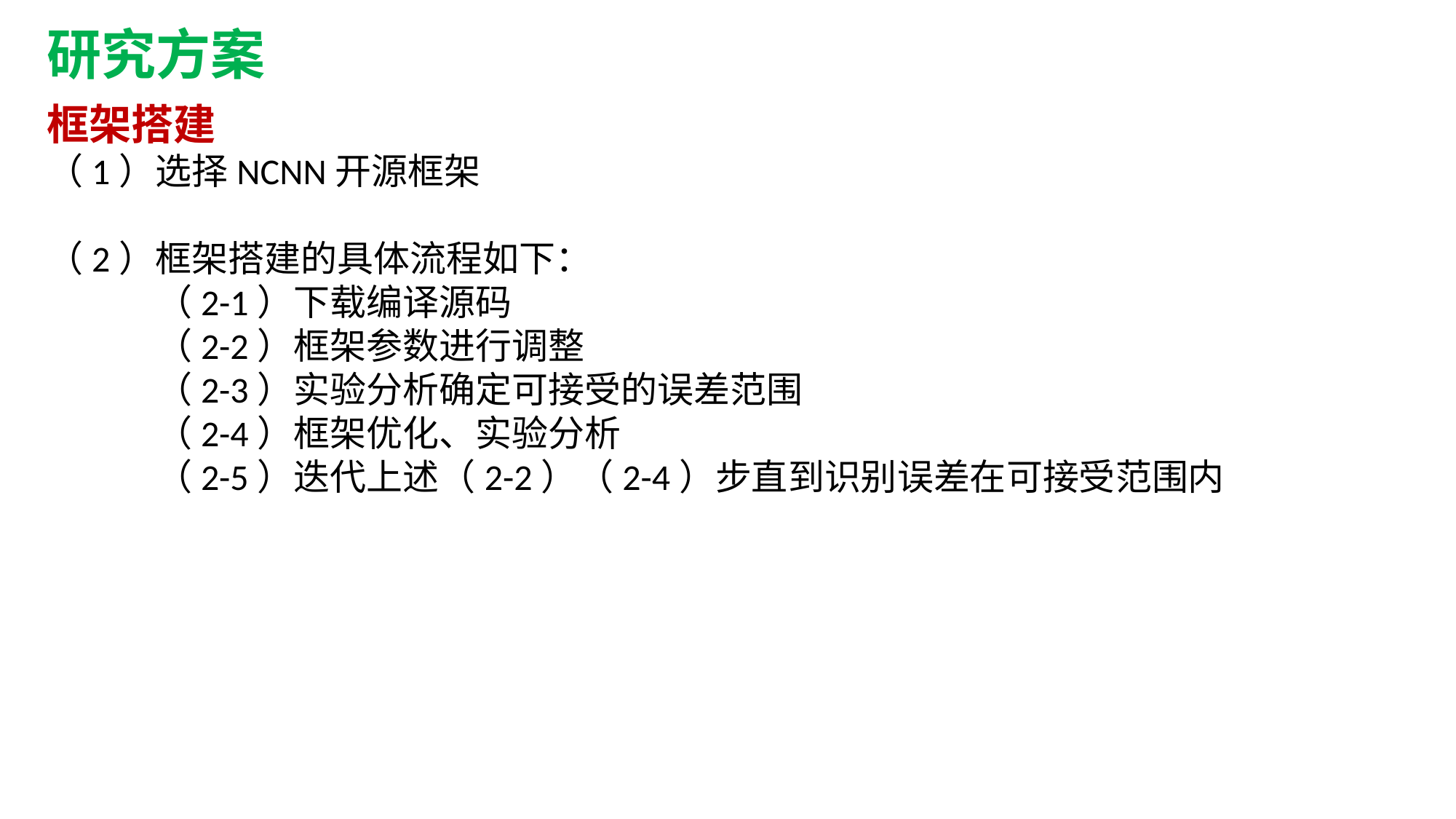

研究方案
框架搭建
（1）选择NCNN开源框架

（2）框架搭建的具体流程如下：
（2-1）下载编译源码
（2-2）框架参数进行调整
（2-3）实验分析确定可接受的误差范围
（2-4）框架优化、实验分析
（2-5）迭代上述（2-2）（2-4）步直到识别误差在可接受范围内